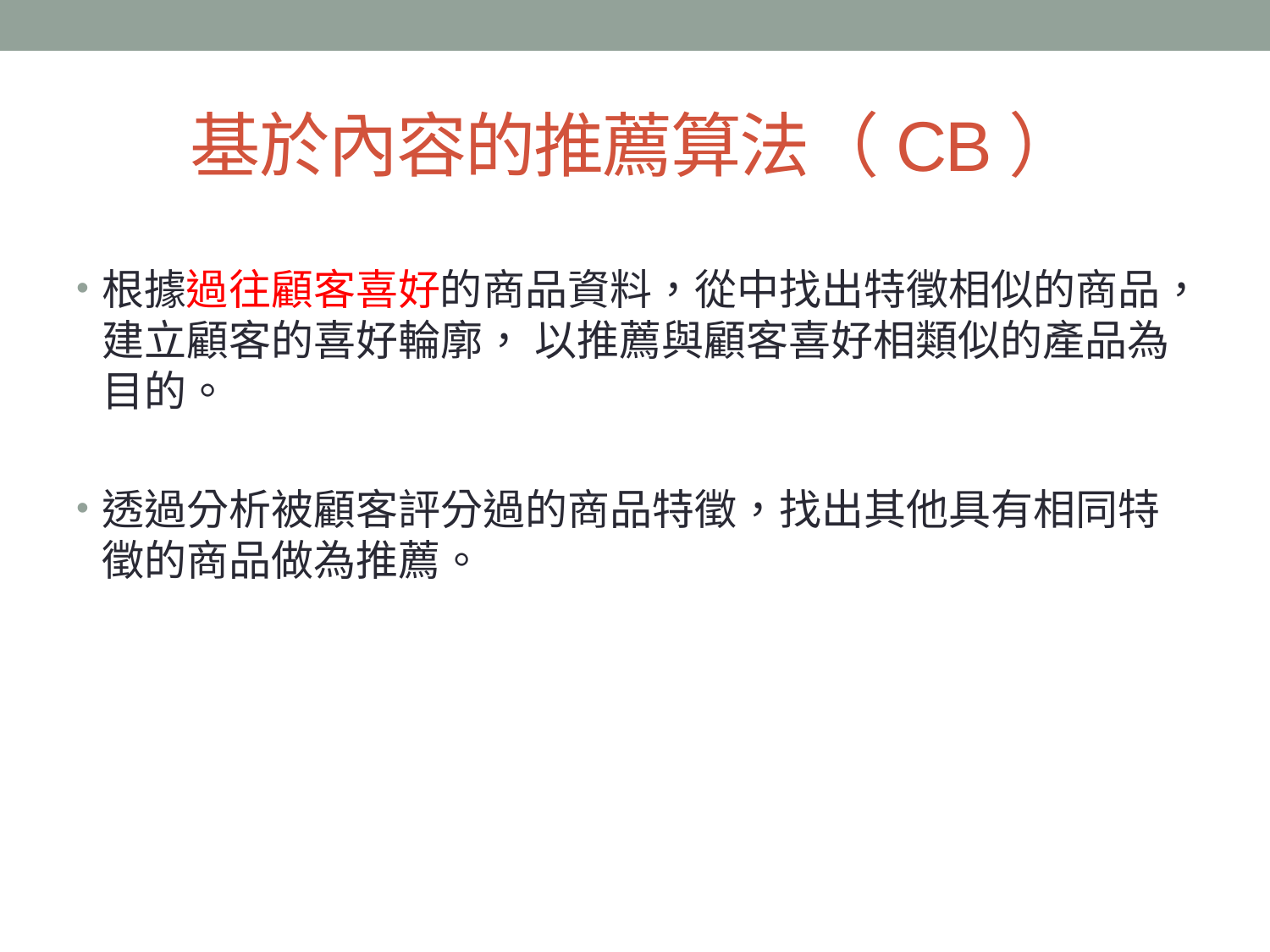

# 基於內容的推薦算法（CB）
根據過往顧客喜好的商品資料，從中找出特徵相似的商品，建立顧客的喜好輪廓， 以推薦與顧客喜好相類似的產品為目的。

透過分析被顧客評分過的商品特徵，找出其他具有相同特徵的商品做為推薦。